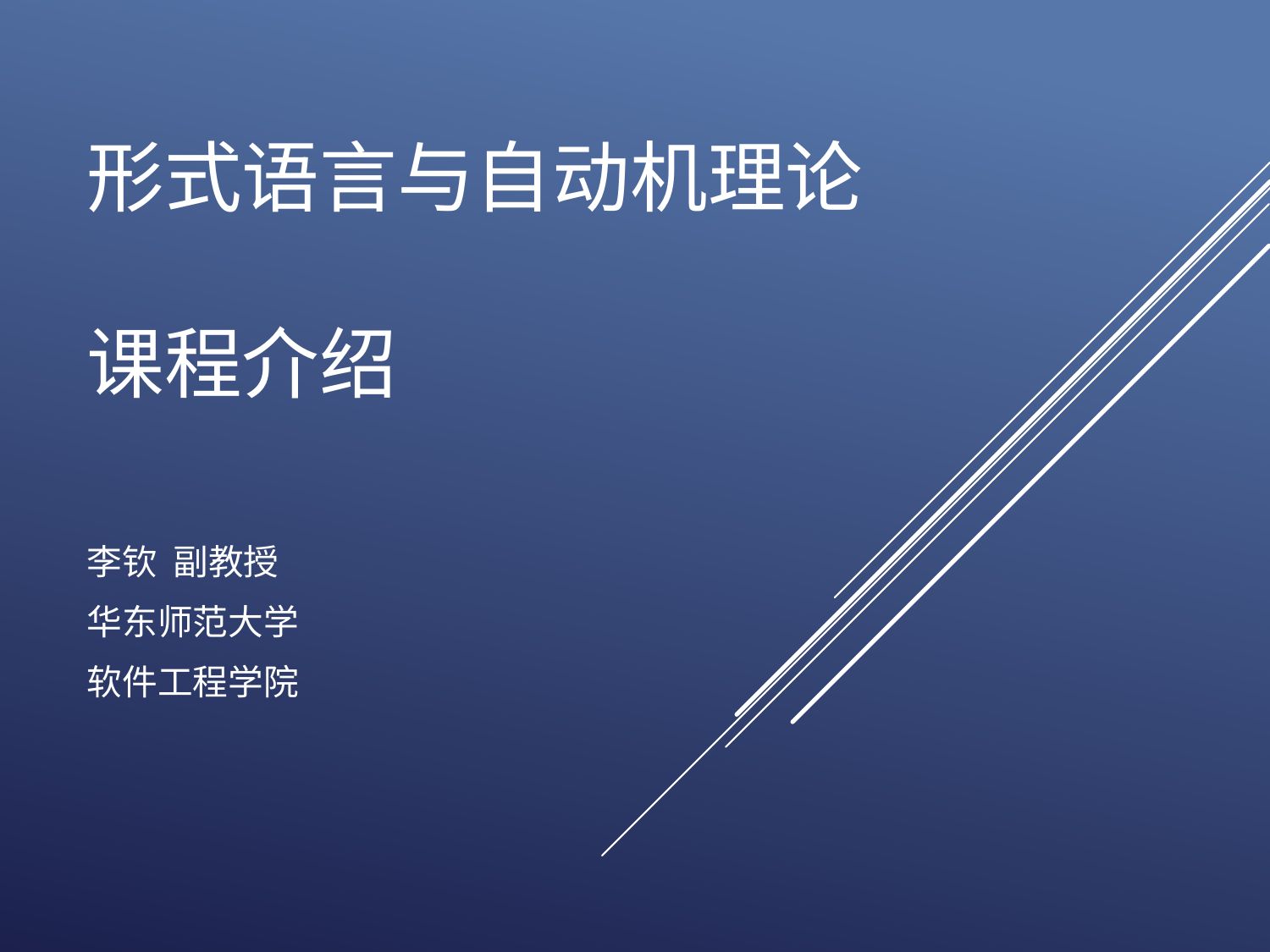

# 形式语言与自动机理论 课程介绍
李钦  副教授
华东师范大学
软件工程学院